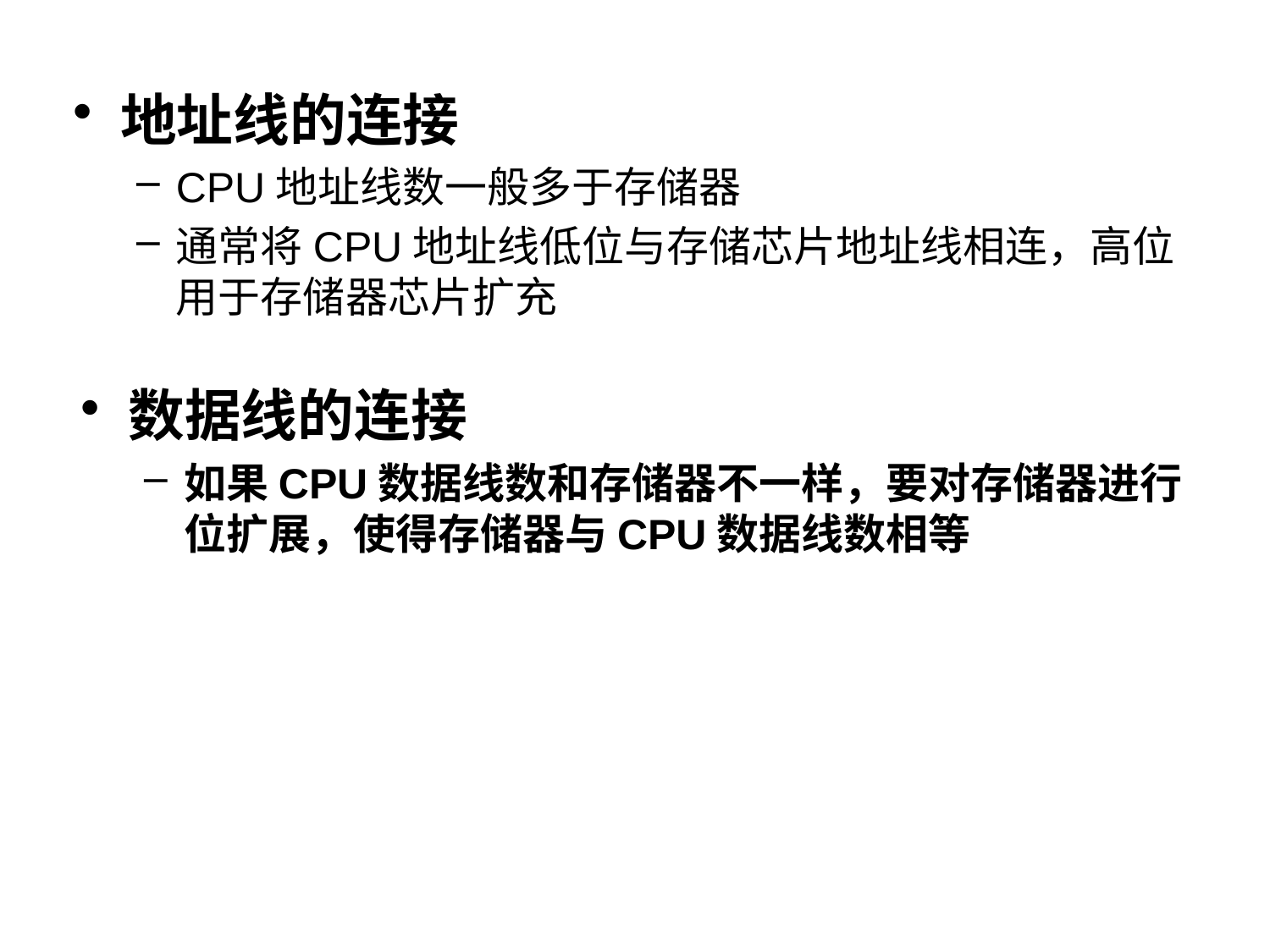

地址线的连接
CPU地址线数一般多于存储器
通常将CPU地址线低位与存储芯片地址线相连，高位用于存储器芯片扩充
数据线的连接
如果CPU数据线数和存储器不一样，要对存储器进行位扩展，使得存储器与CPU数据线数相等